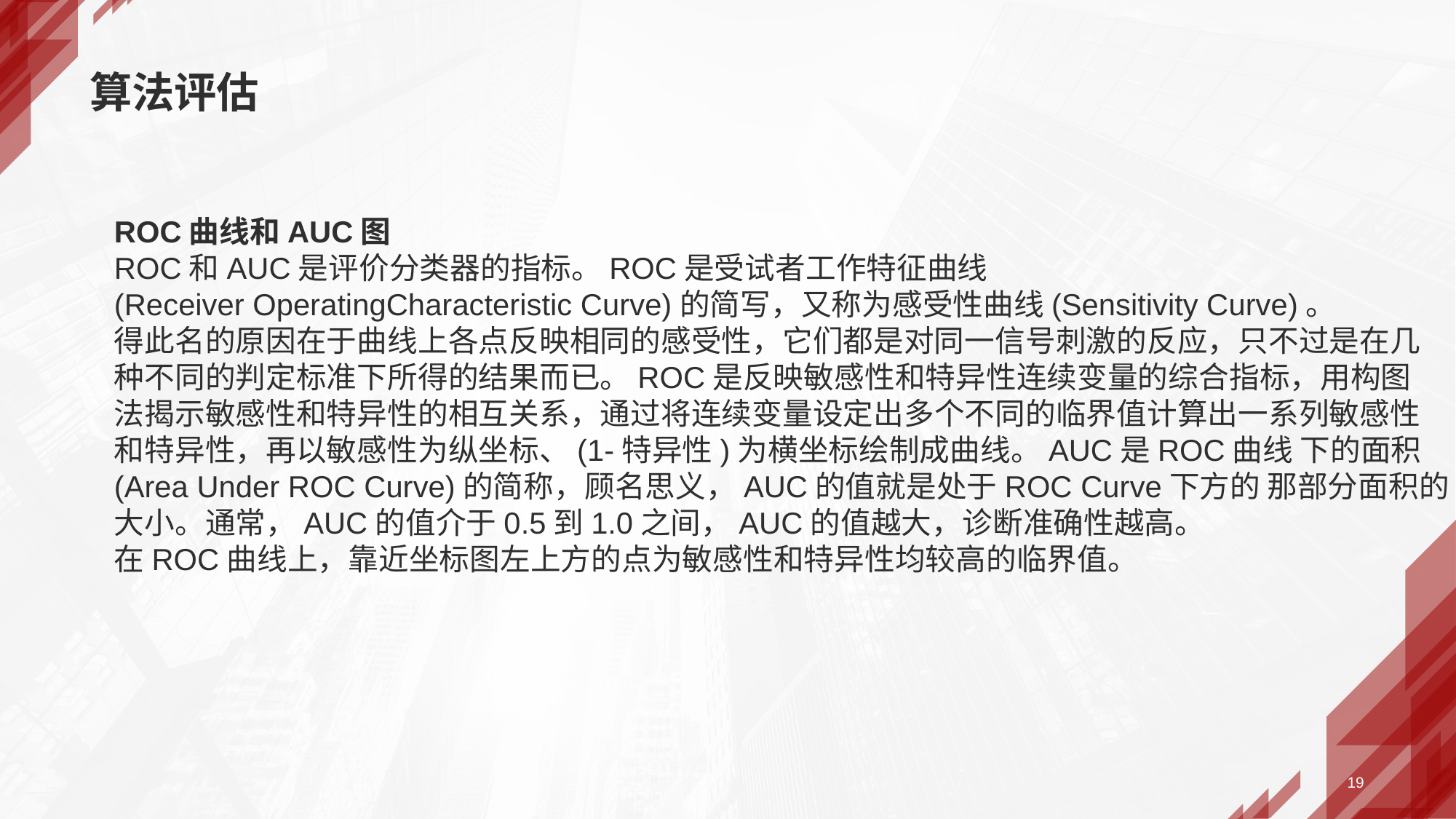

# 算法评估
ROC曲线和AUC图
ROC和AUC是评价分类器的指标。ROC是受试者工作特征曲线
(Receiver OperatingCharacteristic Curve)的简写，又称为感受性曲线(Sensitivity Curve)。
得此名的原因在于曲线上各点反映相同的感受性，它们都是对同一信号刺激的反应，只不过是在几
种不同的判定标准下所得的结果而已。ROC是反映敏感性和特异性连续变量的综合指标，用构图
法揭示敏感性和特异性的相互关系，通过将连续变量设定出多个不同的临界值计算出一系列敏感性
和特异性，再以敏感性为纵坐标、(1-特异性)为横坐标绘制成曲线。AUC是ROC曲线 下的面积
(Area Under ROC Curve)的简称，顾名思义，AUC的值就是处于ROC Curve下方的 那部分面积的
大小。通常，AUC的值介于0.5到1.0之间，AUC的值越大，诊断准确性越高。
在ROC曲线上，靠近坐标图左上方的点为敏感性和特异性均较高的临界值。
19